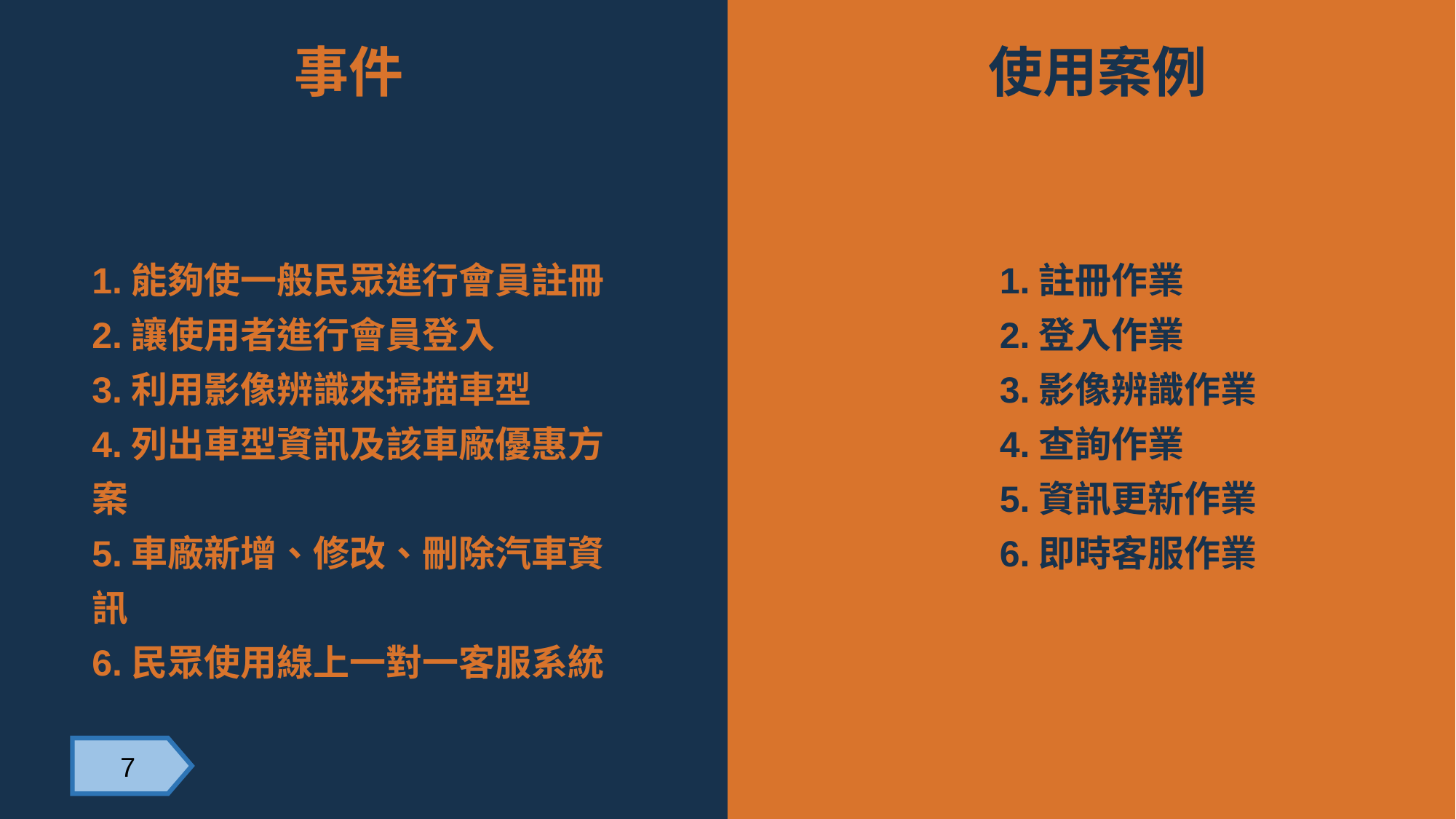

使用案例
事件
1.能夠使一般民眾進行會員註冊
2.讓使用者進行會員登入
3.利用影像辨識來掃描車型
4.列出車型資訊及該車廠優惠方案
5.車廠新增、修改、刪除汽車資訊
6.民眾使用線上一對一客服系統
1.註冊作業
2.登入作業
3.影像辨識作業
4.查詢作業
5.資訊更新作業
6.即時客服作業
  7